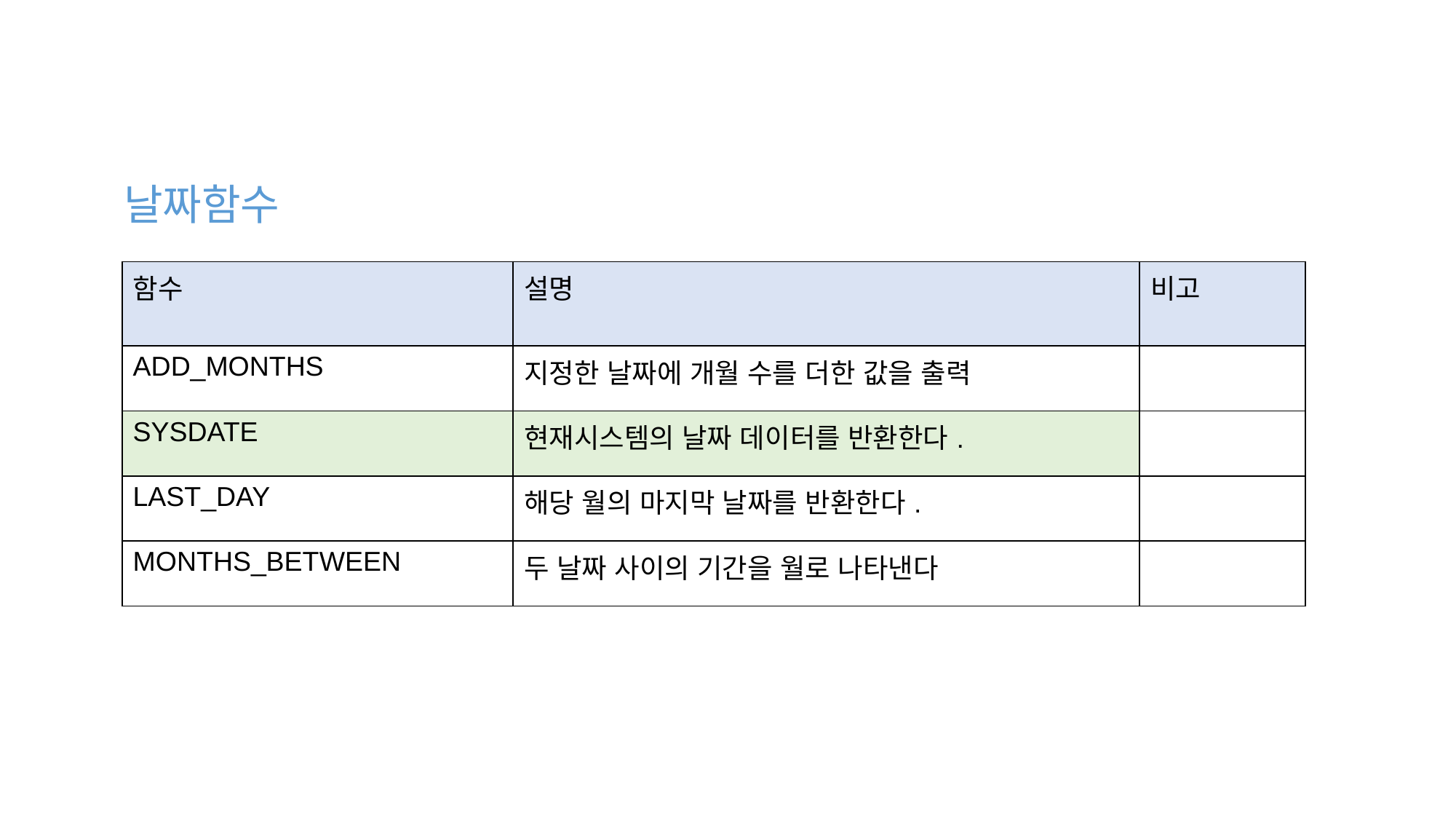

날짜함수
| 함수 | 설명 | 비고 |
| --- | --- | --- |
| ADD\_MONTHS | 지정한 날짜에 개월 수를 더한 값을 출력 |  |
| SYSDATE | 현재시스템의 날짜 데이터를 반환한다. |  |
| LAST\_DAY | 해당 월의 마지막 날짜를 반환한다. |  |
| MONTHS\_BETWEEN | 두 날짜 사이의 기간을 월로 나타낸다 |  |